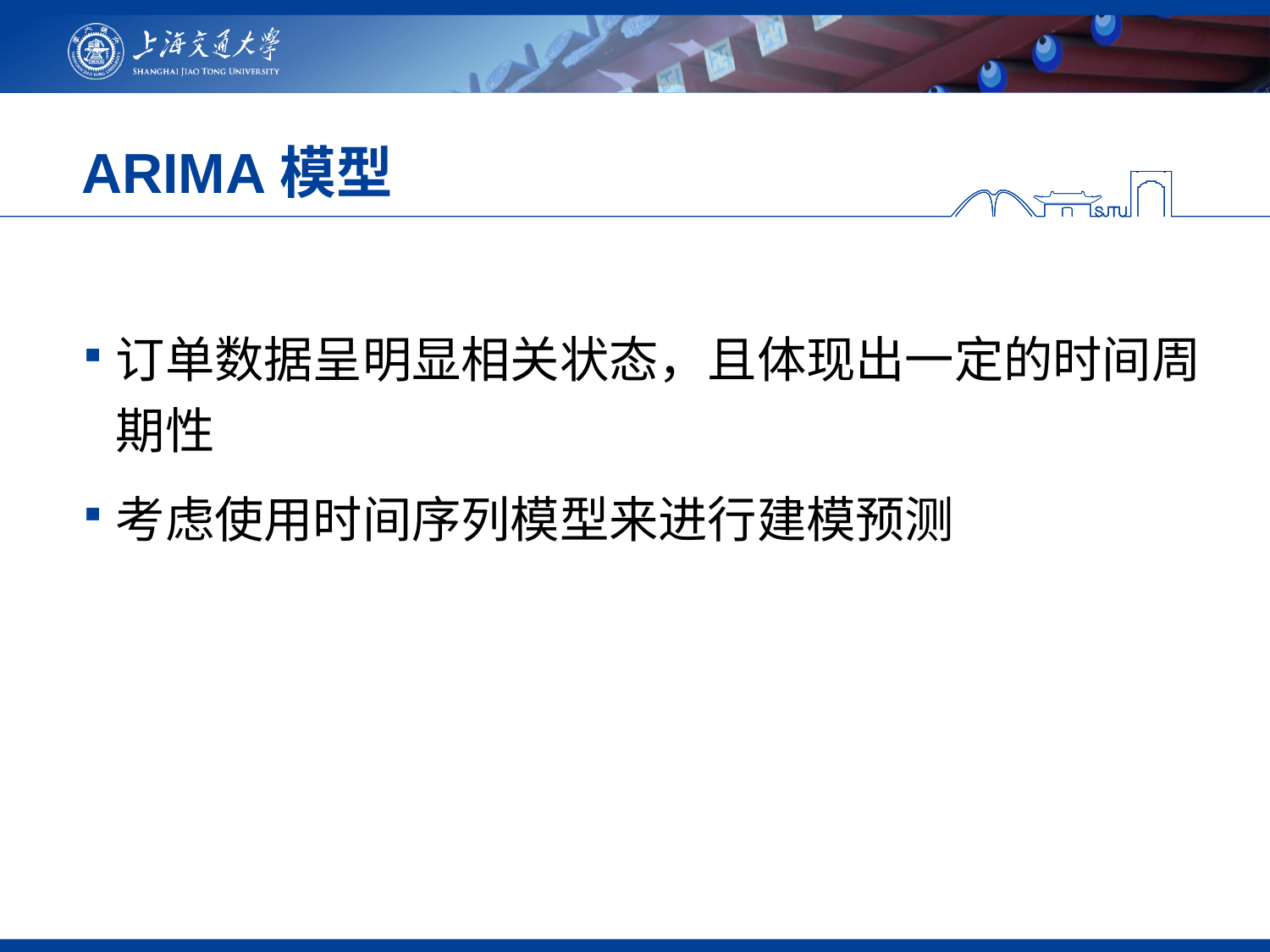

# ARIMA模型

订单数据呈明显相关状态，且体现出一定的时间周期性
考虑使用时间序列模型来进行建模预测